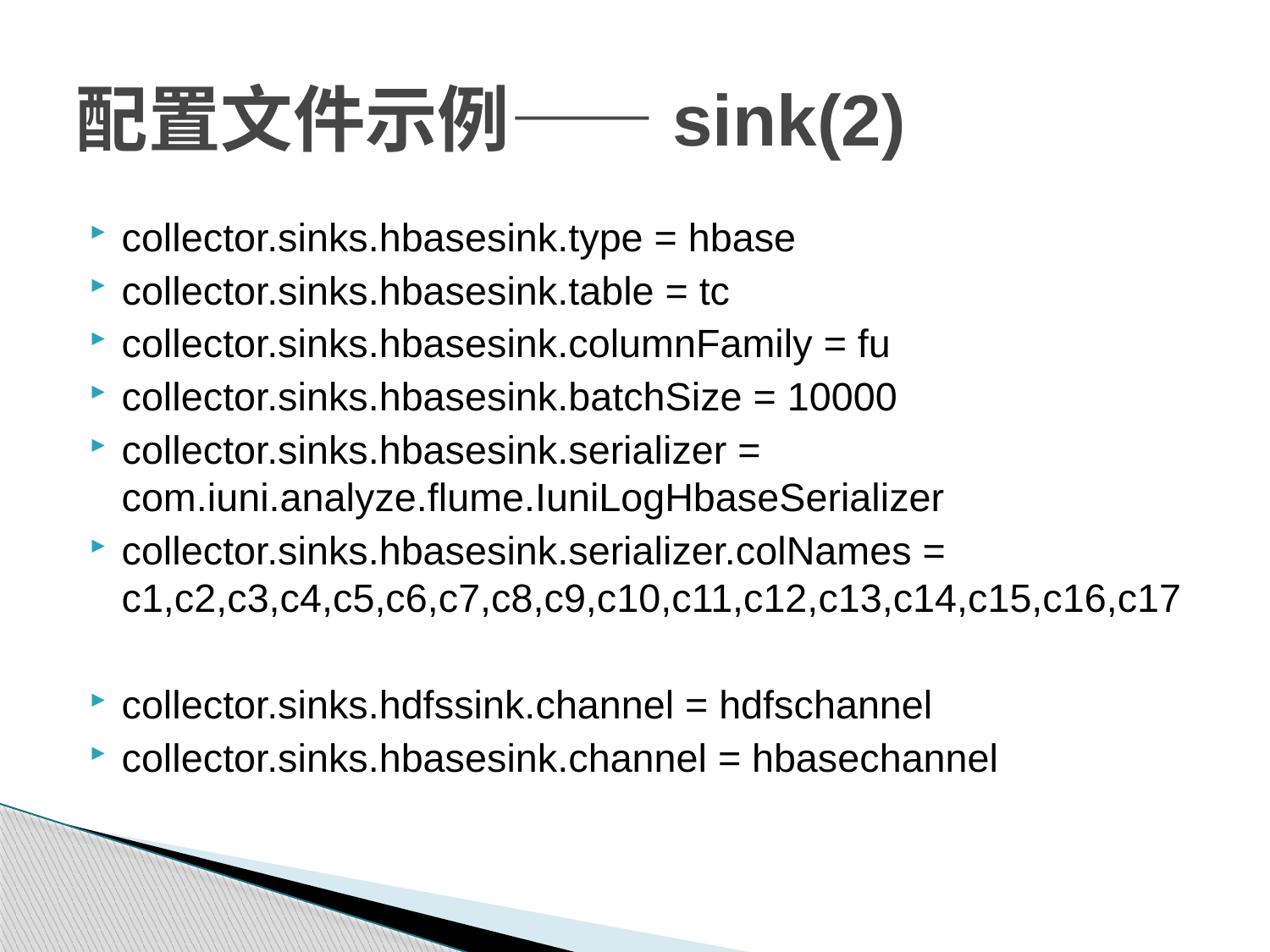

# 配置文件示例——sink(2)
collector.sinks.hbasesink.type = hbase
collector.sinks.hbasesink.table = tc
collector.sinks.hbasesink.columnFamily = fu
collector.sinks.hbasesink.batchSize = 10000
collector.sinks.hbasesink.serializer = com.iuni.analyze.flume.IuniLogHbaseSerializer
collector.sinks.hbasesink.serializer.colNames = c1,c2,c3,c4,c5,c6,c7,c8,c9,c10,c11,c12,c13,c14,c15,c16,c17

collector.sinks.hdfssink.channel = hdfschannel
collector.sinks.hbasesink.channel = hbasechannel